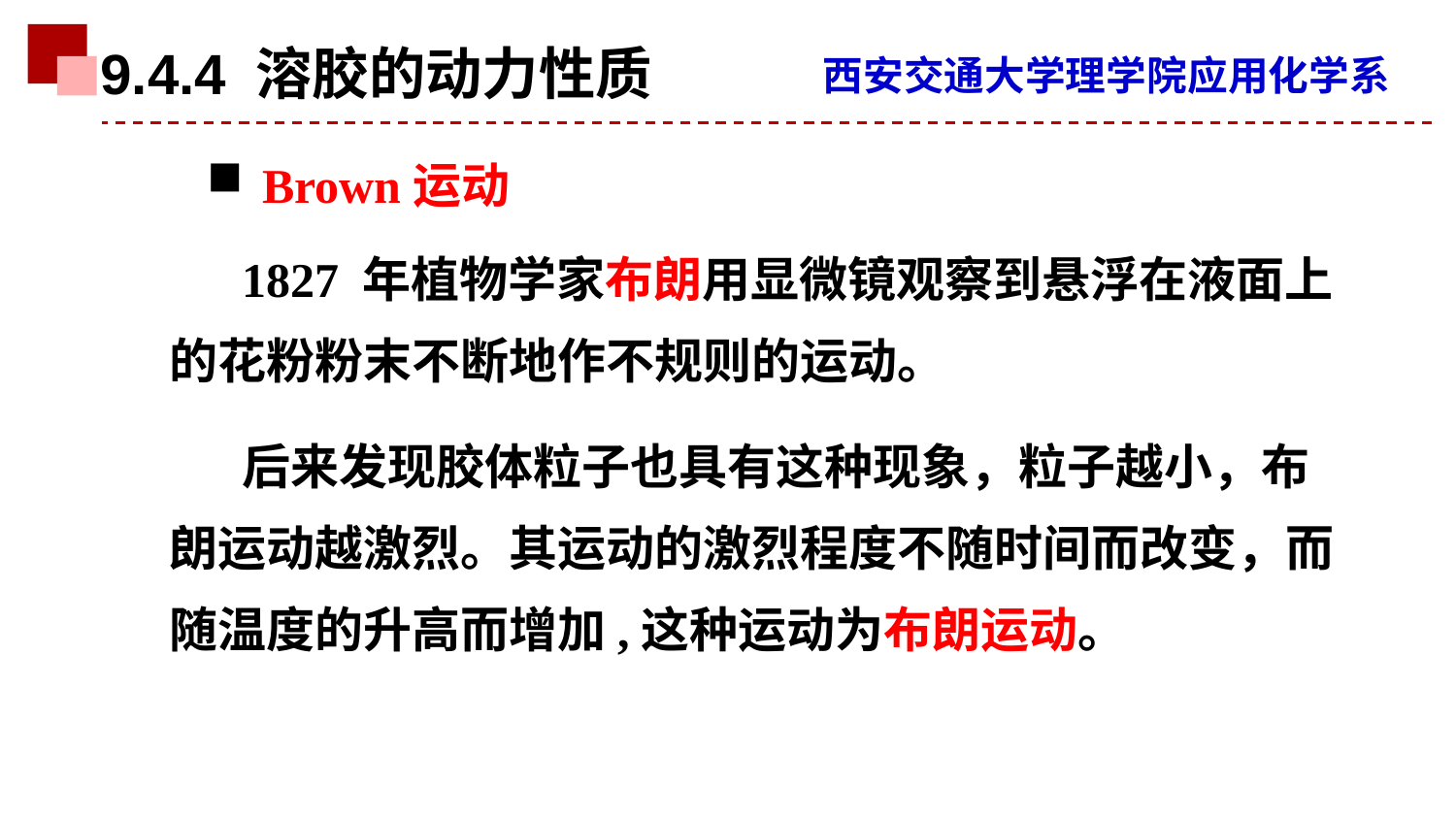

9.4.4 溶胶的动力性质
Brown运动
1827 年植物学家布朗用显微镜观察到悬浮在液面上的花粉粉末不断地作不规则的运动。
后来发现胶体粒子也具有这种现象，粒子越小，布朗运动越激烈。其运动的激烈程度不随时间而改变，而随温度的升高而增加,这种运动为布朗运动。